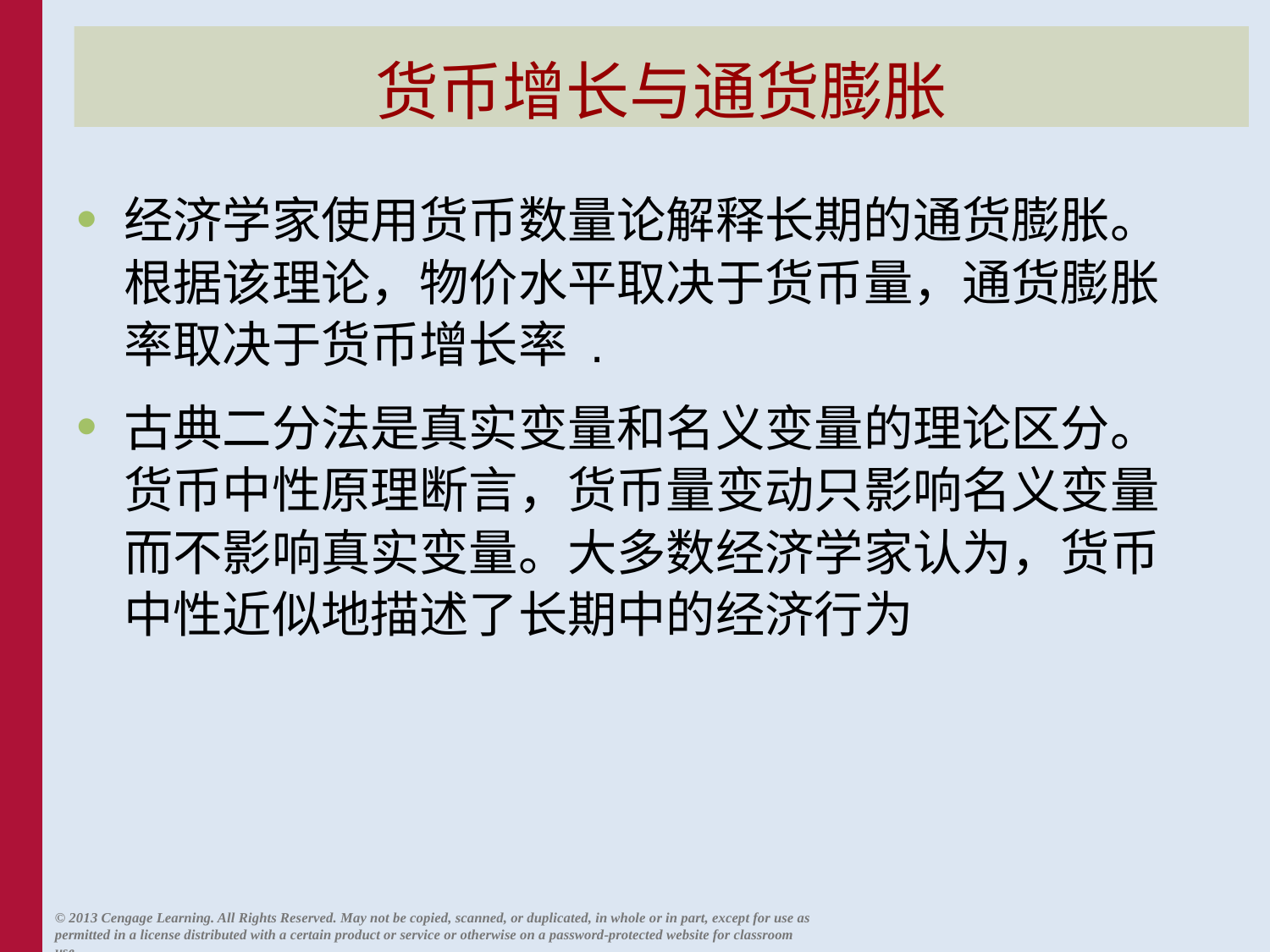

货币增长与通货膨胀
经济学家使用货币数量论解释长期的通货膨胀。根据该理论，物价水平取决于货币量，通货膨胀率取决于货币增长率 .
古典二分法是真实变量和名义变量的理论区分。货币中性原理断言，货币量变动只影响名义变量而不影响真实变量。大多数经济学家认为，货币中性近似地描述了长期中的经济行为
© 2013 Cengage Learning. All Rights Reserved. May not be copied, scanned, or duplicated, in whole or in part, except for use as permitted in a license distributed with a certain product or service or otherwise on a password-protected website for classroom use.